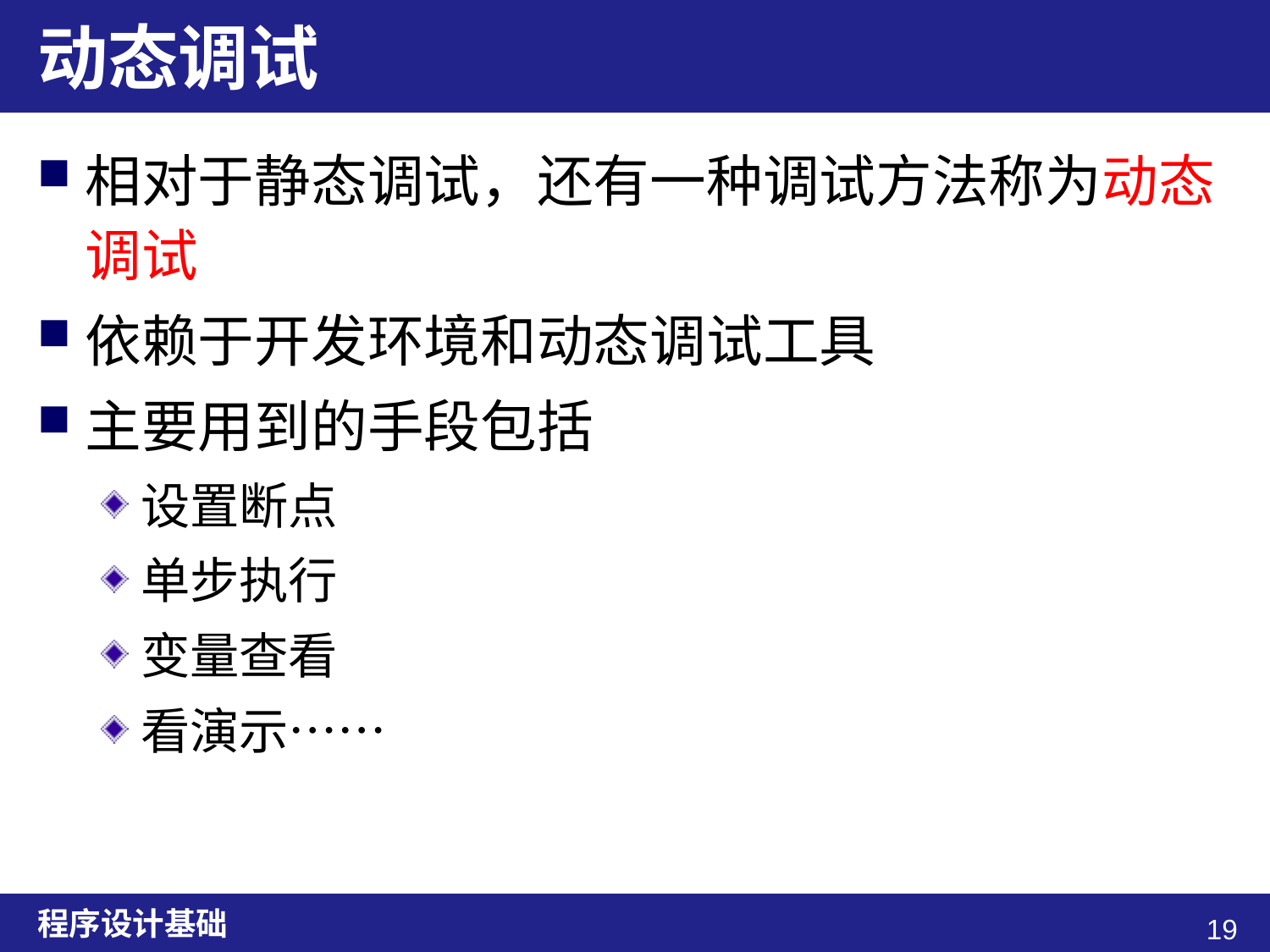

# 动态调试
相对于静态调试，还有一种调试方法称为动态调试
依赖于开发环境和动态调试工具
主要用到的手段包括
设置断点
单步执行
变量查看
看演示……